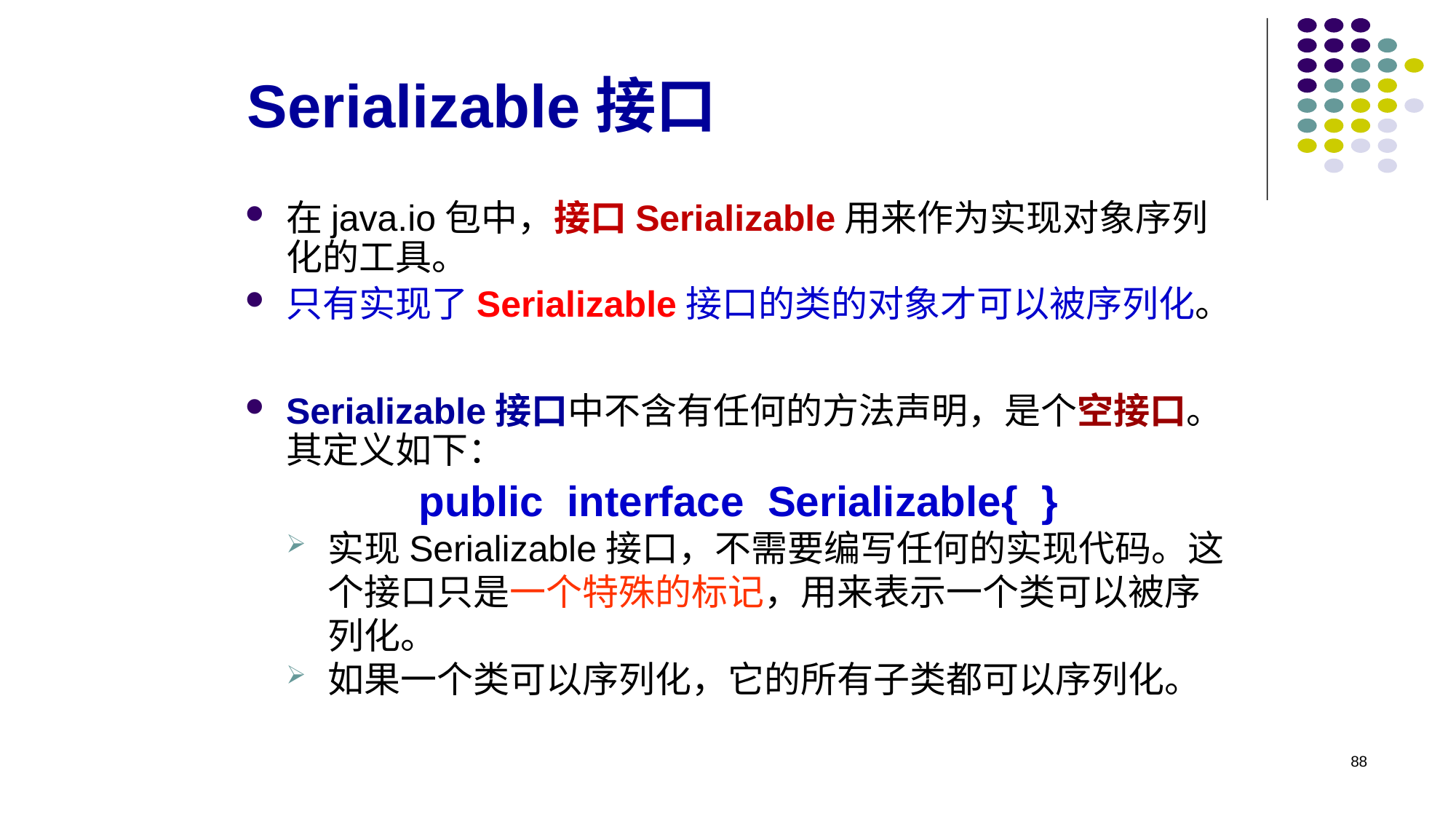

# Serializable接口
在java.io包中，接口Serializable用来作为实现对象序列化的工具。
只有实现了Serializable接口的类的对象才可以被序列化。

Serializable接口中不含有任何的方法声明，是个空接口。其定义如下：
public  interface  Serializable{  }
实现Serializable接口，不需要编写任何的实现代码。这个接口只是一个特殊的标记，用来表示一个类可以被序列化。
如果一个类可以序列化，它的所有子类都可以序列化。
88